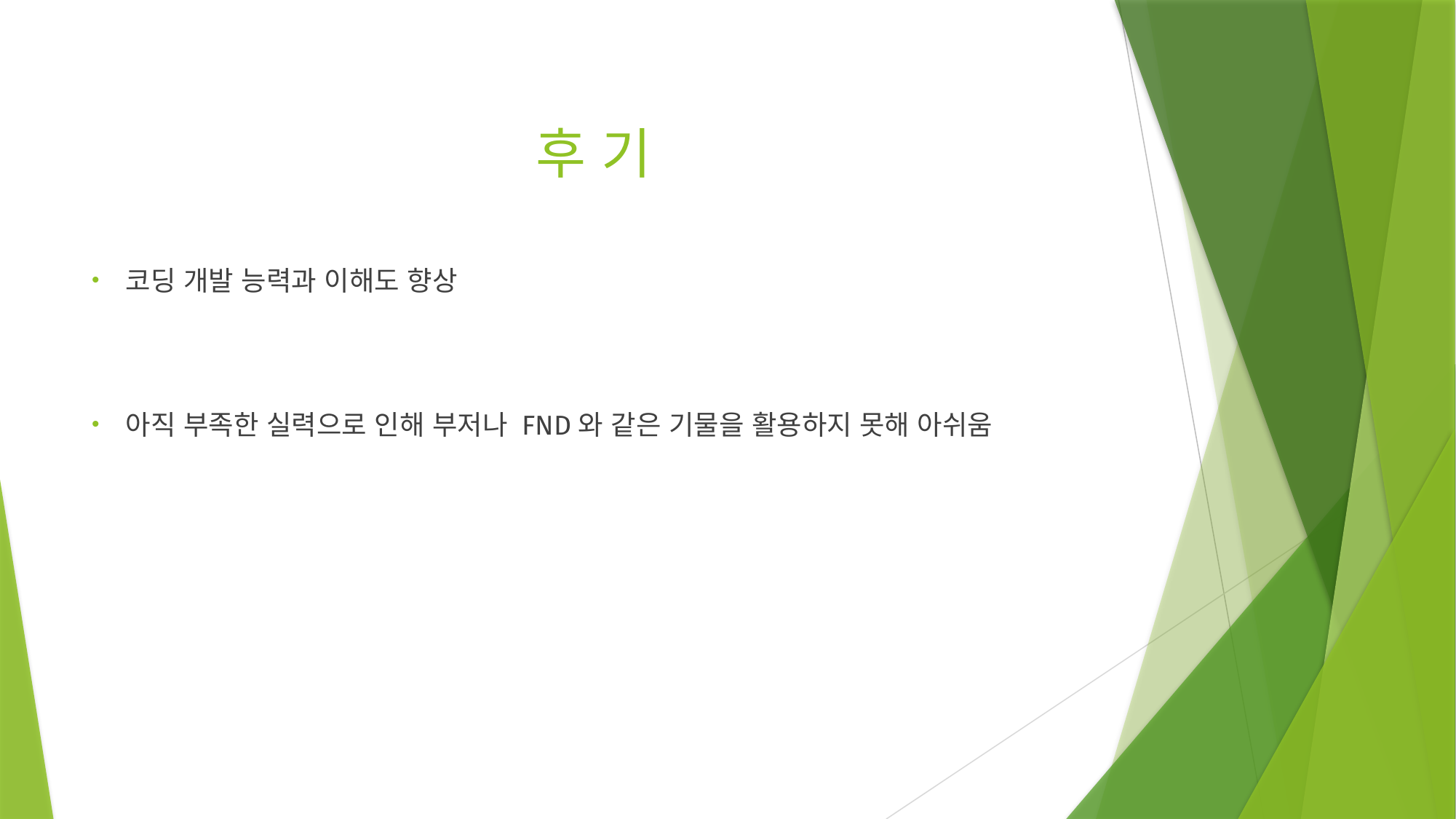

# 후 기
코딩 개발 능력과 이해도 향상

아직 부족한 실력으로 인해 부저나 FND와 같은 기물을 활용하지 못해 아쉬움